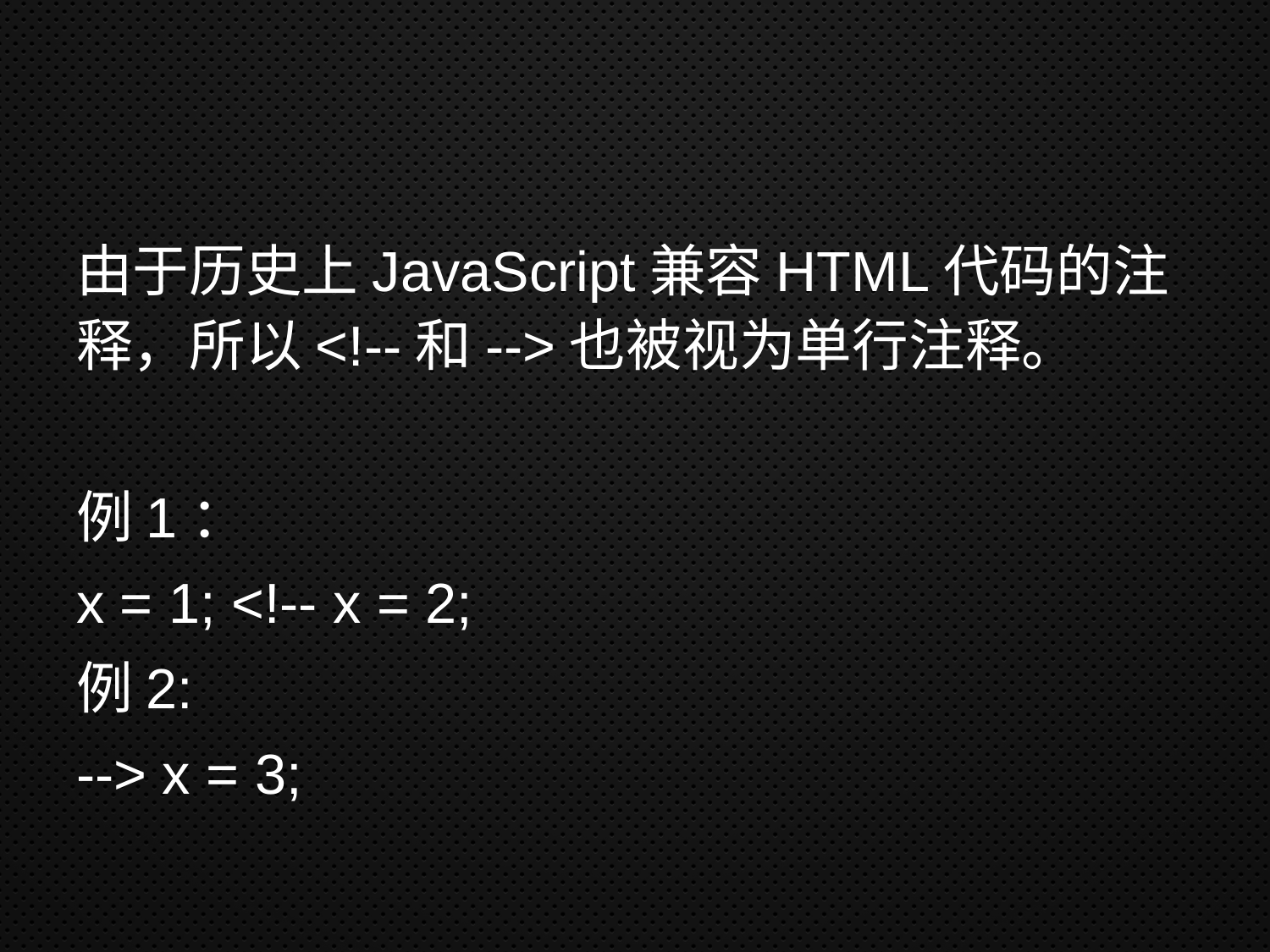

#
由于历史上JavaScript兼容HTML代码的注释，所以<!--和-->也被视为单行注释。

例1：
x = 1; <!-- x = 2;
例2:
--> x = 3;